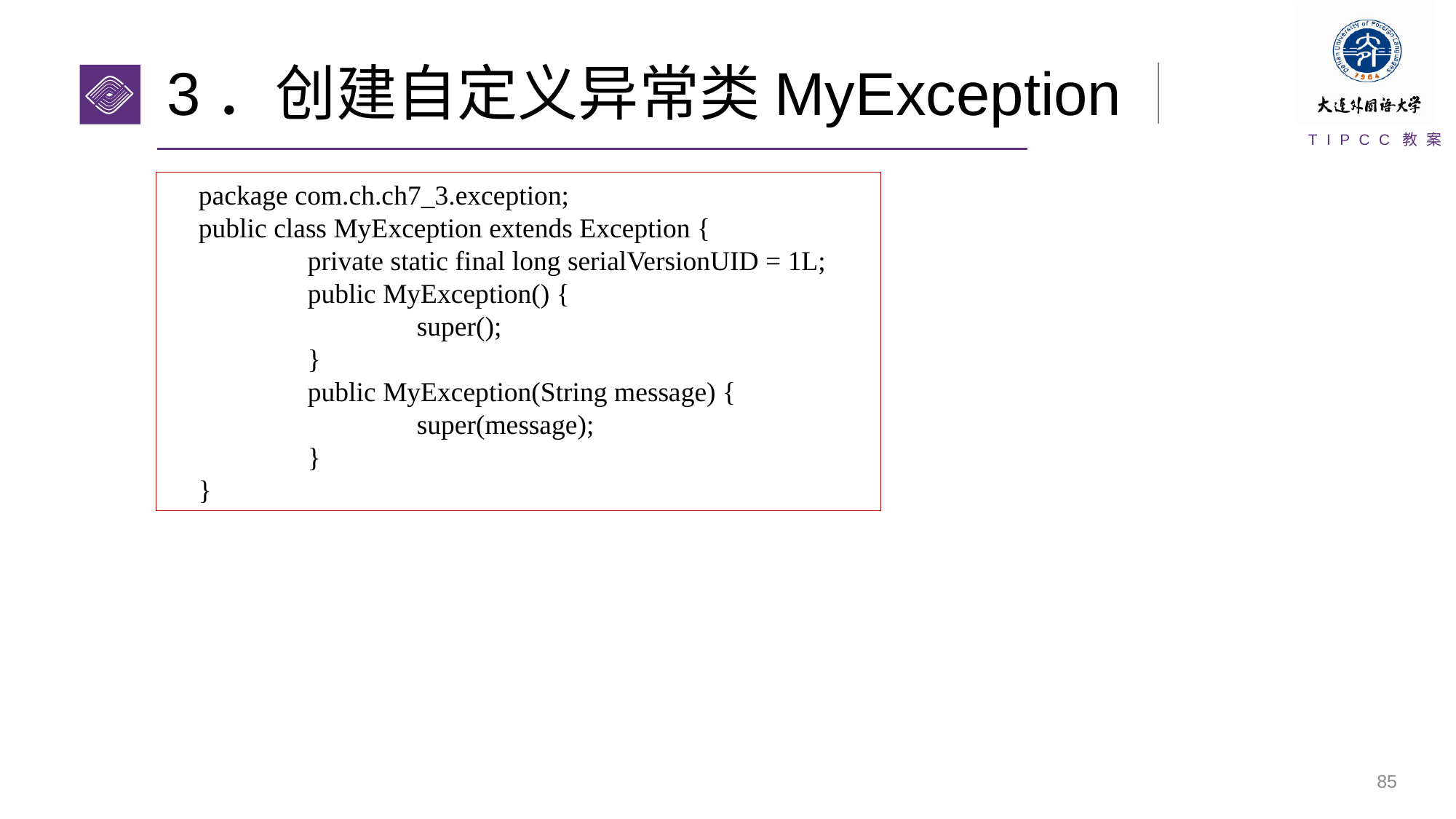

# 3．创建自定义异常类MyException
package com.ch.ch7_3.exception;
public class MyException extends Exception {
	private static final long serialVersionUID = 1L;
	public MyException() {
		super();
	}
	public MyException(String message) {
		super(message);
	}
}
85